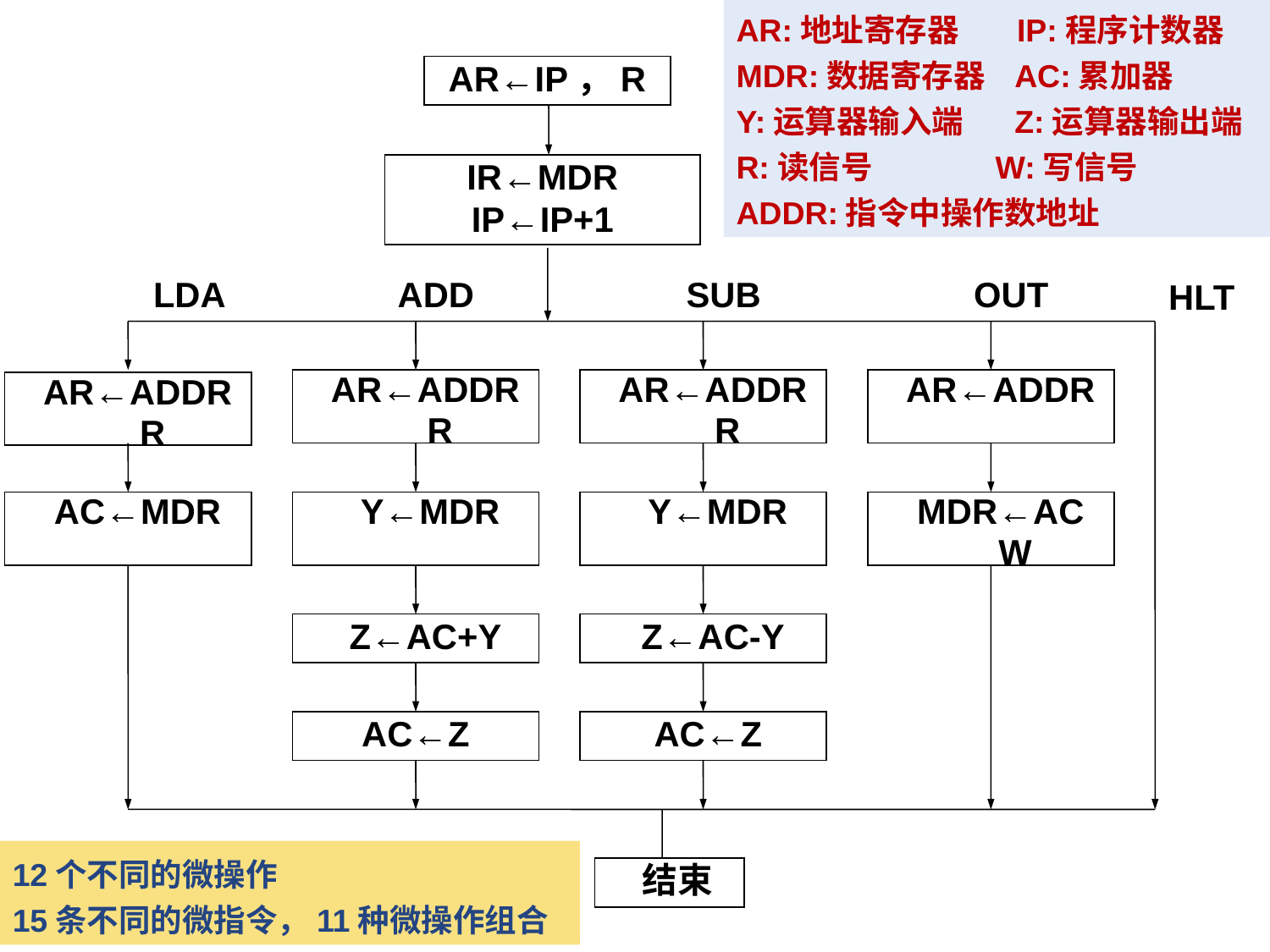

AR:地址寄存器       IP:程序计数器
MDR:数据寄存器   AC:累加器
Y:运算器输入端      Z:运算器输出端
R:读信号                W:写信号
ADDR:指令中操作数地址
AR←IP，R

IR←MDR
IP←IP+1

LDA

ADD
SUB
OUT
HLT

  AR←ADDR
     R
  AR←ADDR
     R
  AR←ADDR

  AR←ADDR
     R

  AC←MDR

   Y←MDR

   Y←MDR

  MDR←AC
     W

  Z←AC+Y

  Z←AC-Y

AC←Z

 AC←Z

 结束

12个不同的微操作
15条不同的微指令，11种微操作组合